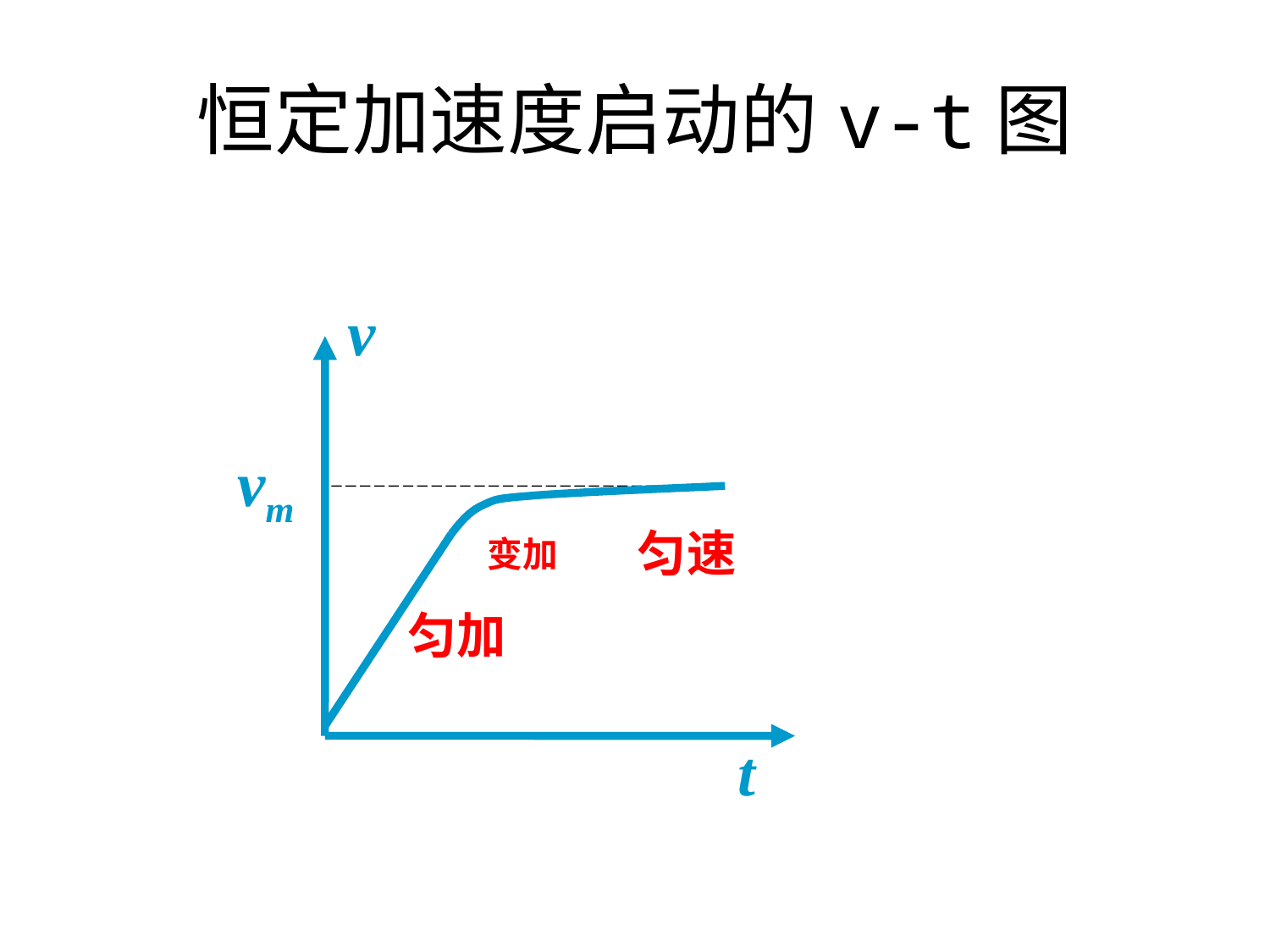

# 恒定加速度启动的v-t图

v

t
vm

匀速
变加
匀加